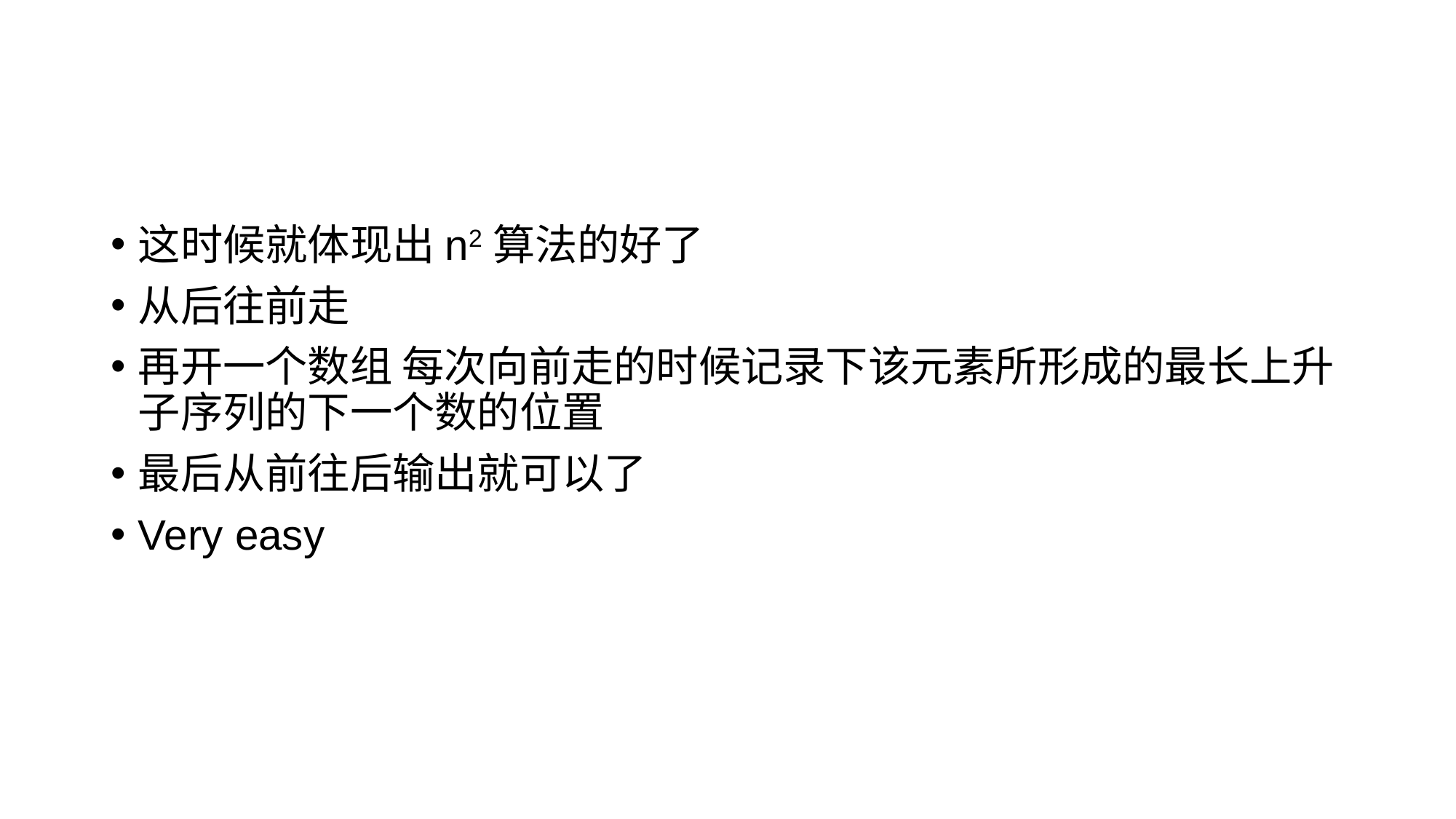

这时候就体现出n2算法的好了
从后往前走
再开一个数组 每次向前走的时候记录下该元素所形成的最长上升子序列的下一个数的位置
最后从前往后输出就可以了
Very easy